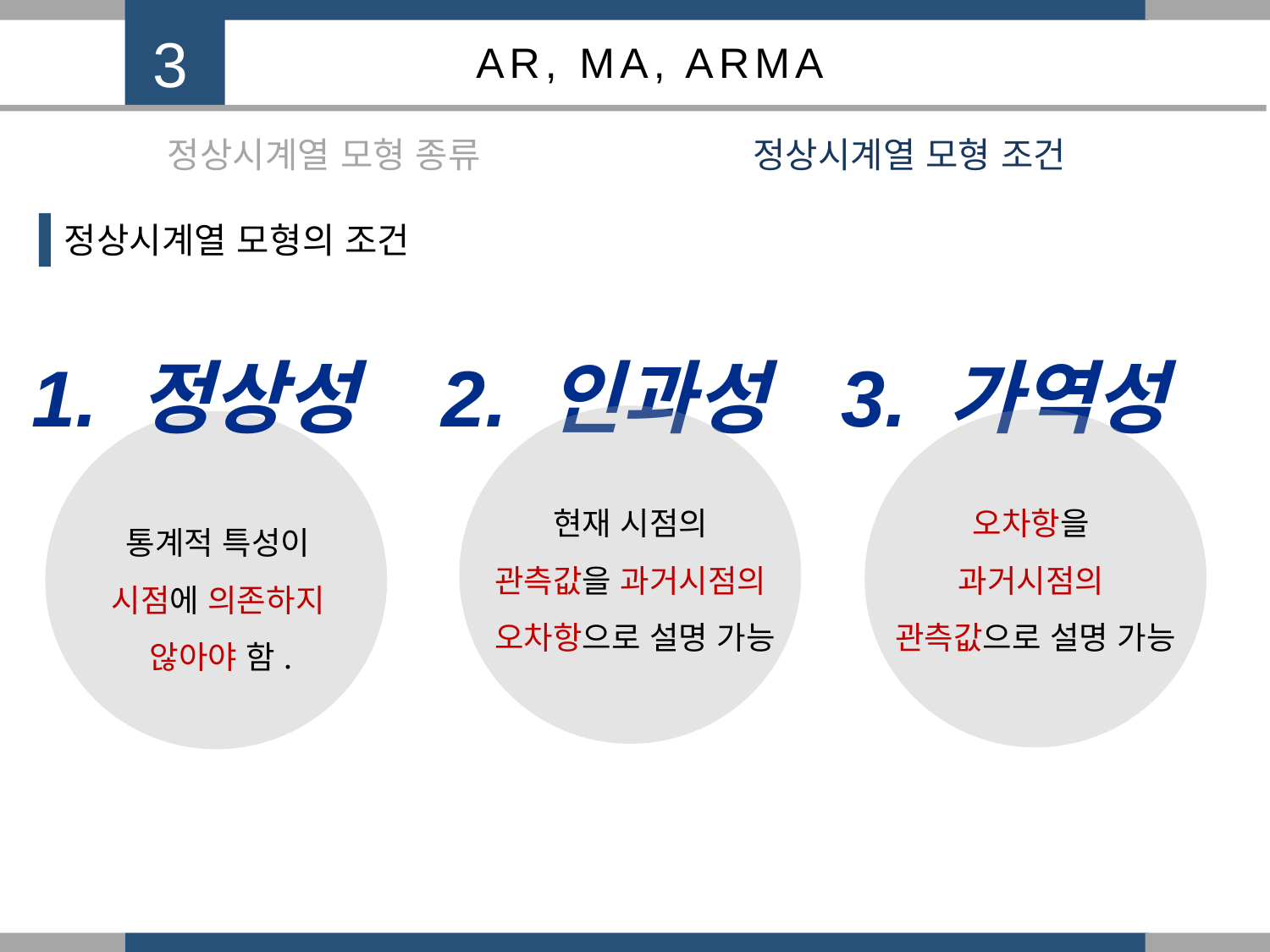

3
AR, MA, ARMA

정상시계열 모형 종류
정상시계열 모형 조건
정상시계열 모형의 조건

1. 정상성

2. 인과성

3. 가역성

현재 시점의
관측값을 과거시점의
오차항으로 설명 가능
오차항을
과거시점의
관측값으로 설명 가능
통계적 특성이
시점에 의존하지
 않아야 함.